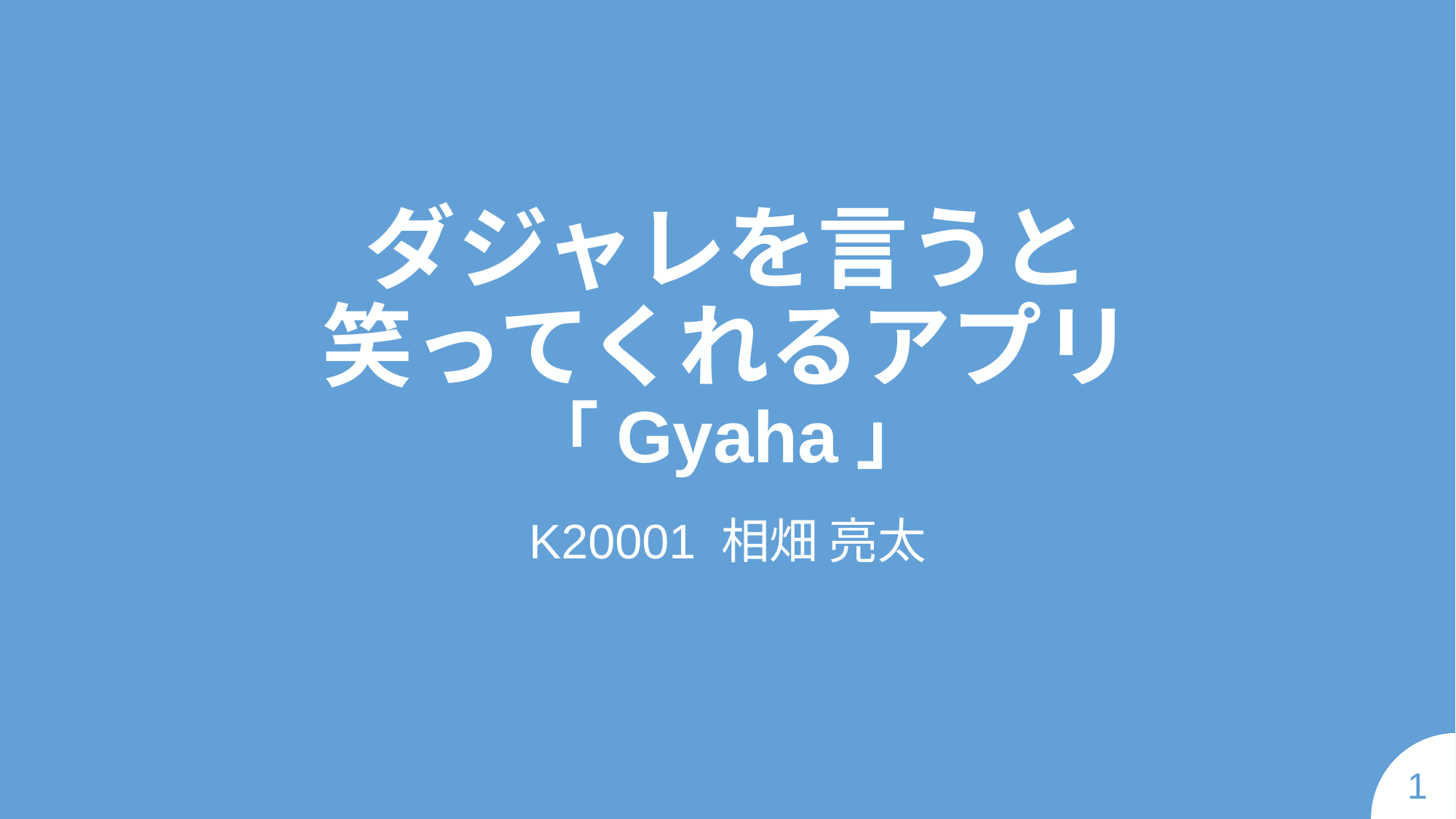

# ダジャレを言うと 笑ってくれるアプリ 「Gyaha」
K20001 相畑 亮太
1